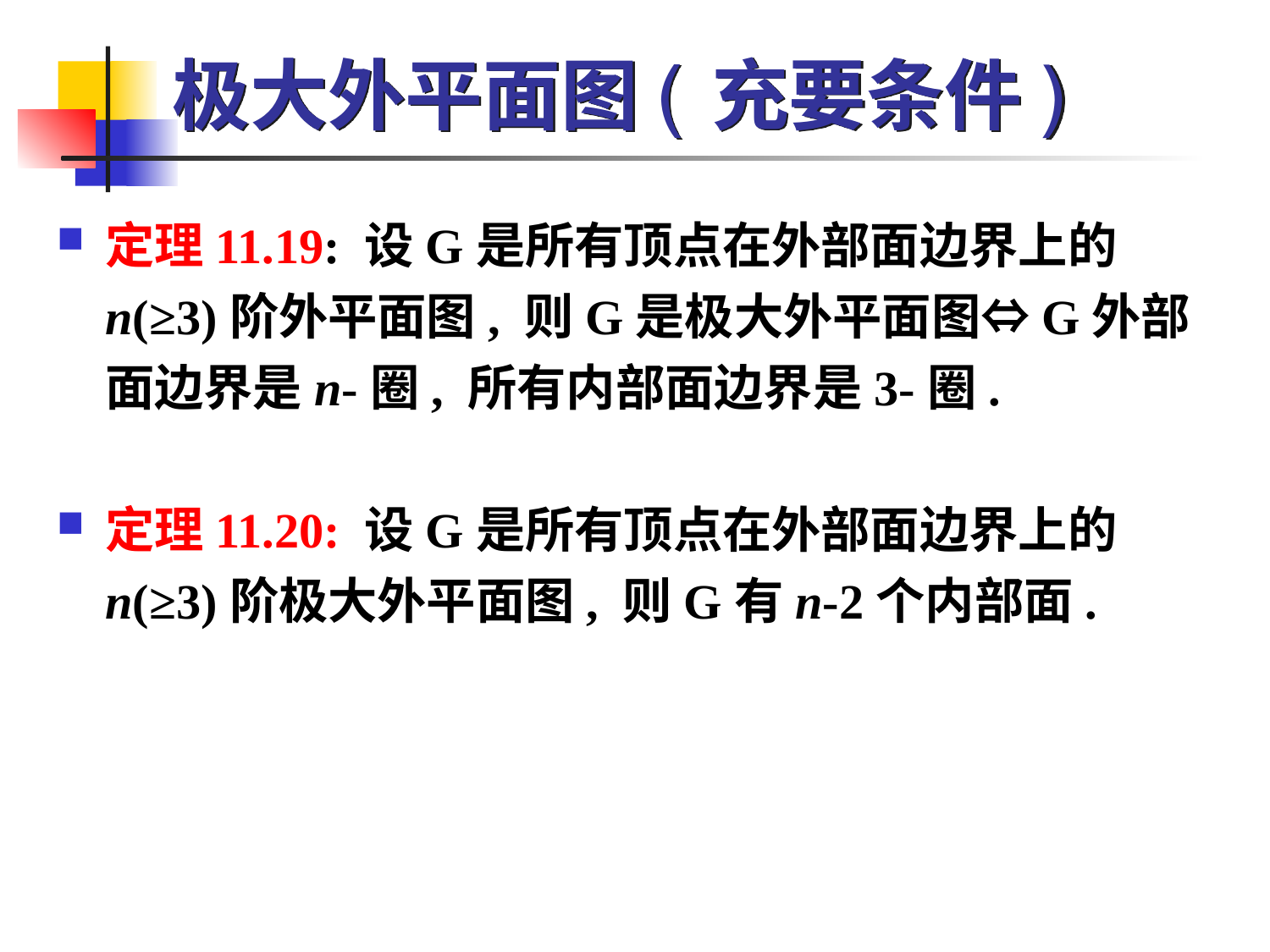

# 极大外平面图(充要条件)
定理11.19: 设G是所有顶点在外部面边界上的n(≥3)阶外平面图, 则G是极大外平面图⇔G外部面边界是n-圈, 所有内部面边界是3-圈.

定理11.20: 设G是所有顶点在外部面边界上的n(≥3)阶极大外平面图, 则G有n-2个内部面.